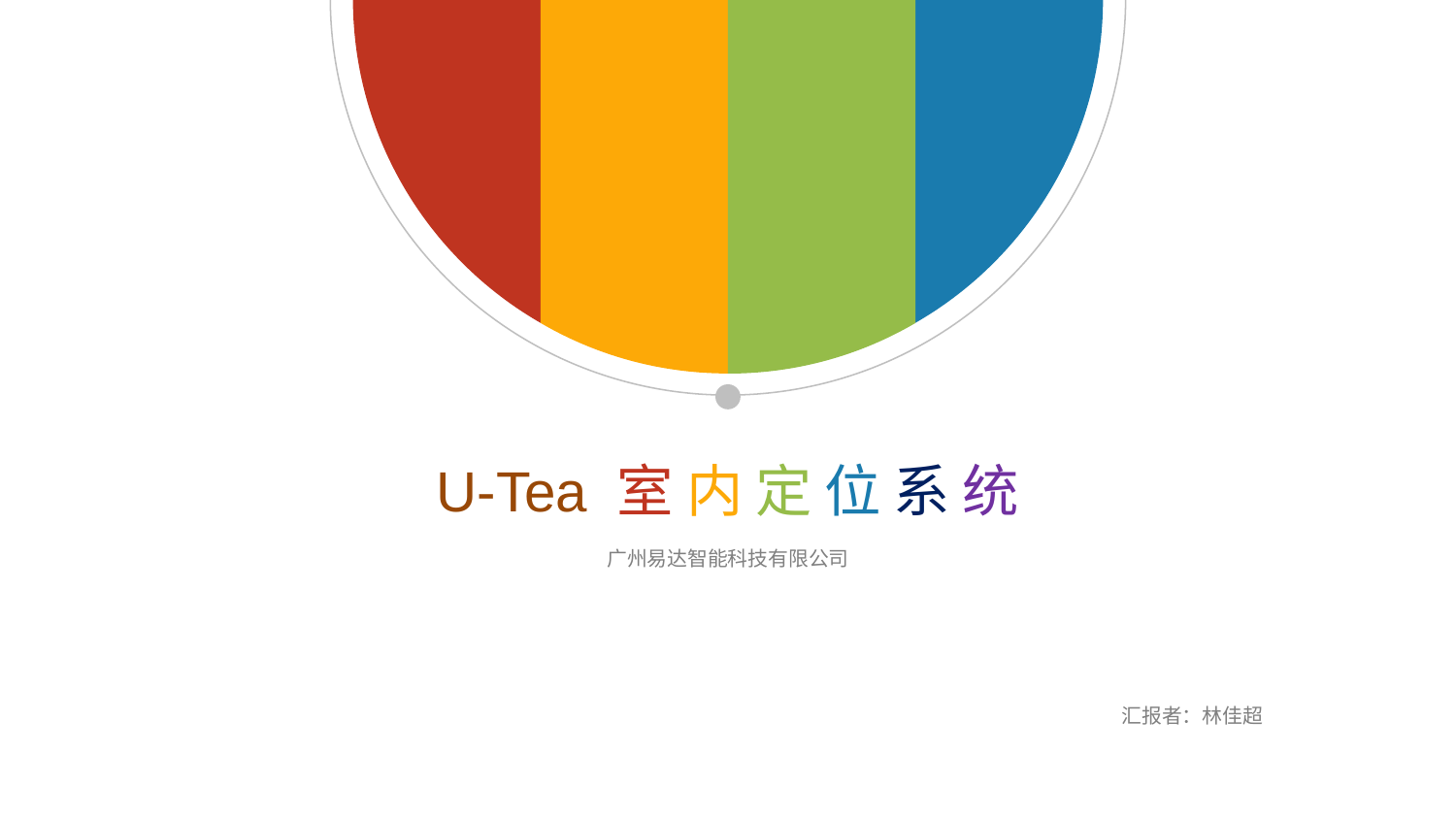

U-Tea 室 内 定 位 系 统
广州易达智能科技有限公司
汇报者：林佳超